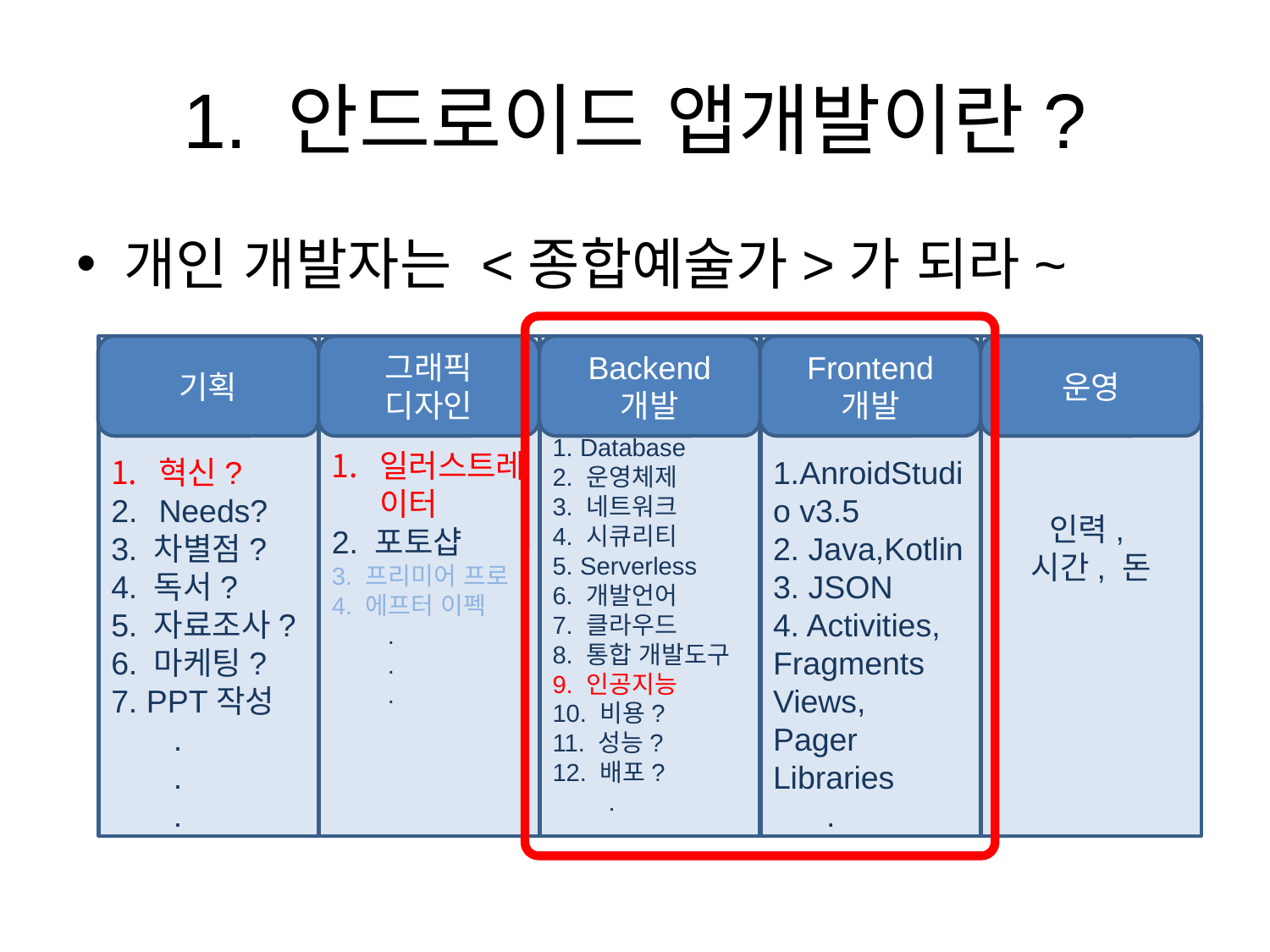

# 1. 안드로이드 앱개발이란?
개인 개발자는 <종합예술가>가 되라~

기획

혁신?
Needs?
3. 차별점?
4. 독서?
5. 자료조사?
6. 마케팅?
7. PPT작성
       .
       .
       .

그래픽
디자인

일러스트레이터
2. 포토샵
3. 프리미어 프로
4. 에프터 이펙
        .
        .
        .

Backend
개발

1. Database
2. 운영체제
3. 네트워크
4. 시큐리티
5. Serverless
6. 개발언어
7. 클라우드
8. 통합 개발도구
9. 인공지능
10. 비용?
11. 성능?
12. 배포?
        .
Frontend
개발

1.AnroidStudio v3.5
2. Java,Kotlin
3. JSON
4. Activities, Fragments
Views,
Pager
Libraries
      .

운영
인력,
시간, 돈